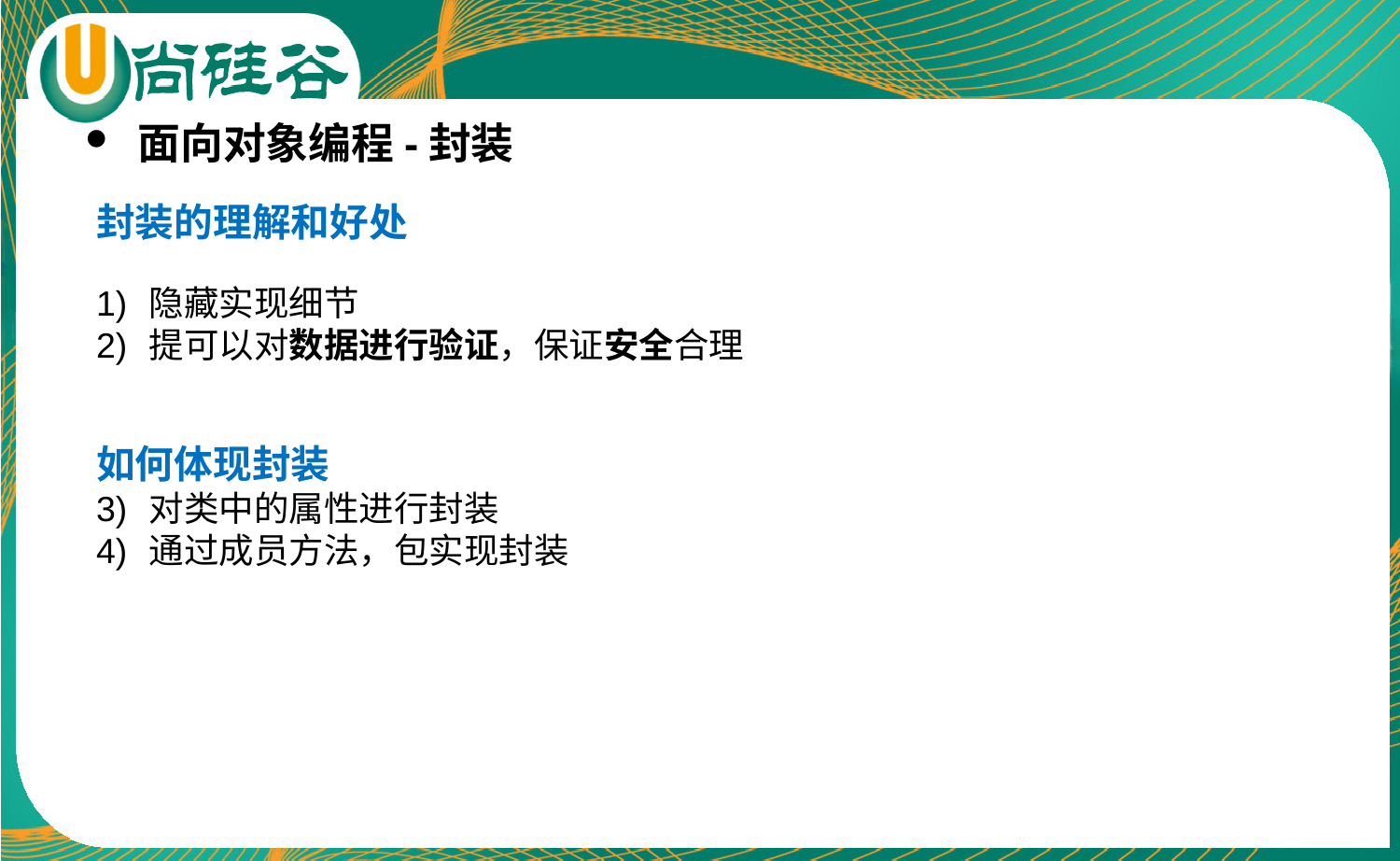

面向对象编程-封装

封装的理解和好处

隐藏实现细节
提可以对数据进行验证，保证安全合理

如何体现封装
对类中的属性进行封装
通过成员方法，包实现封装